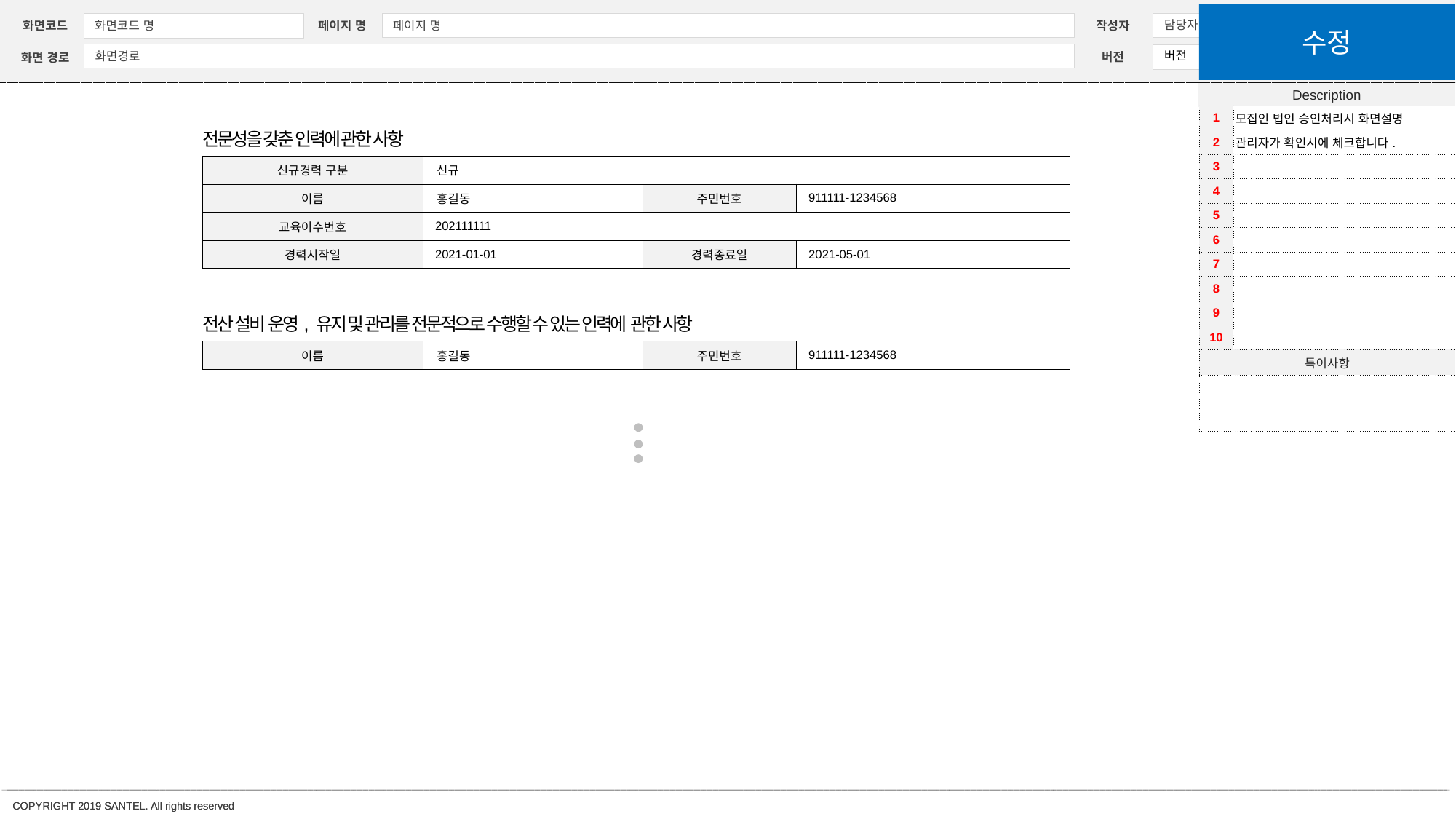

수정
| 1 | 모집인 법인 승인처리시 화면설명 |
| --- | --- |
| 2 | 관리자가 확인시에 체크합니다. |
| 3 |  |
| 4 |  |
| 5 |  |
| 6 |  |
| 7 |  |
| 8 |  |
| 9 |  |
| 10 |  |
| 특이사항 |  |
|  |  |
전문성을 갖춘 인력에 관한 사항
| 신규경력 구분 | 신규 |  |  |
| --- | --- | --- | --- |
| 이름 | 홍길동 | 주민번호 | 911111-1234568 |
| 교육이수번호 | 202111111 |  |  |
| 경력시작일 | 2021-01-01 | 경력종료일 | 2021-05-01 |
전산 설비 운영, 유지 및 관리를 전문적으로 수행할 수 있는 인력에  관한 사항
| 이름 | 홍길동 | 주민번호 | 911111-1234568 |
| --- | --- | --- | --- |